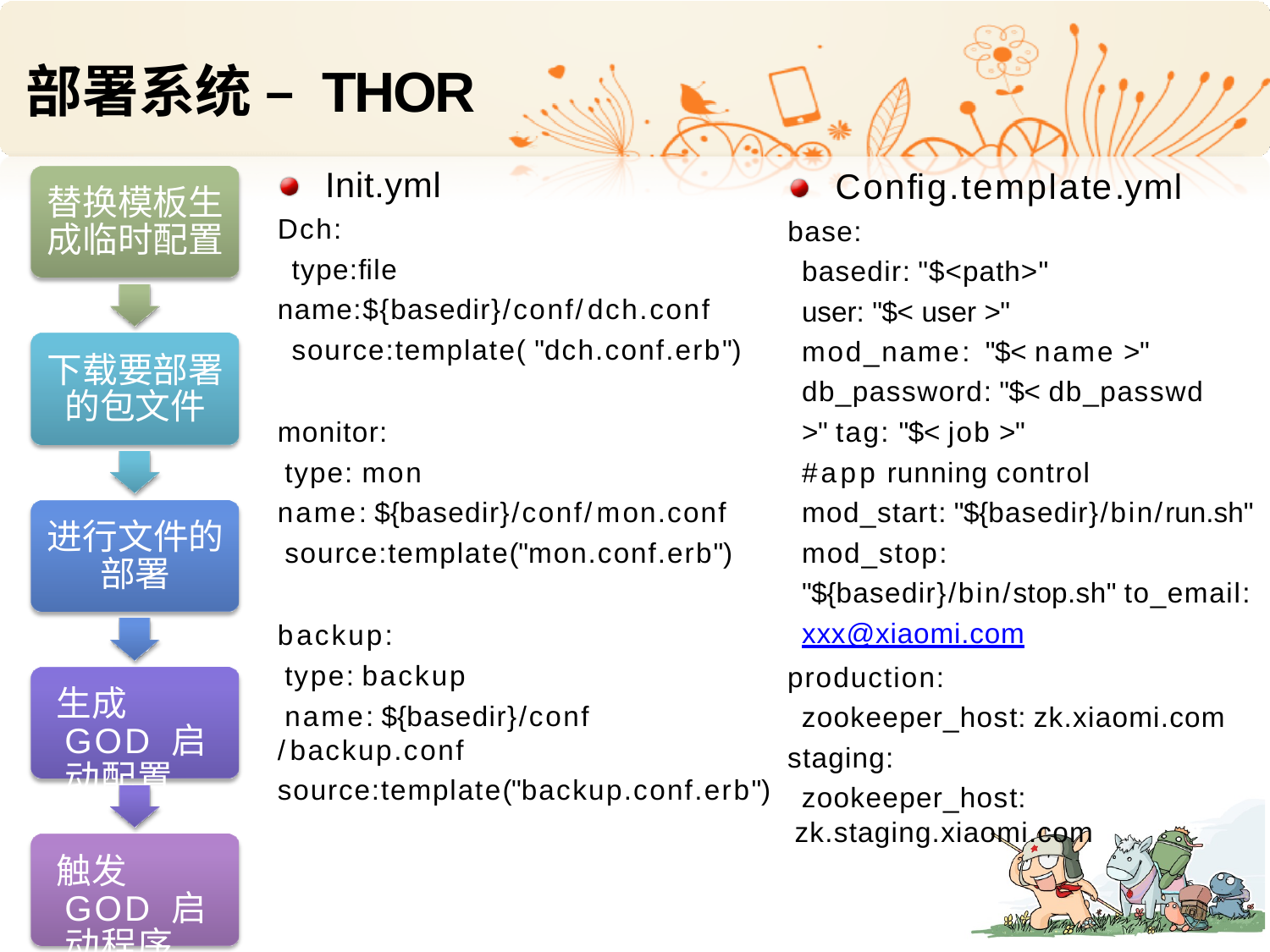

# 部署系统 – THOR
Init.yml
Dch: type:ﬁle
name:${basedir}/conf/dch.conf source:template( "dch.conf.erb")

Conﬁg.template.yml
base:
basedir: "$<path>" user: "$< user >"
mod_name:  "$< name >" db_password: "$< db_passwd >" tag: "$< job >"
#app running control
mod_start: "${basedir}/bin/run.sh" mod_stop: "${basedir}/bin/stop.sh" to_email: xxx@xiaomi.com

替换模板生 成临时配置

下载要部署 的包文件
monitor: type: mon
name: ${basedir}/conf/mon.conf source:template("mon.conf.erb")

进行文件的 部署

backup:
type: backup
name: ${basedir}/conf
/backup.conf
source:template("backup.conf.erb")

production:
zookeeper_host: zk.xiaomi.com staging:
zookeeper_host: zk.staging.xiaomi.com

生成GOD 启动配置

触发GOD 启动程序